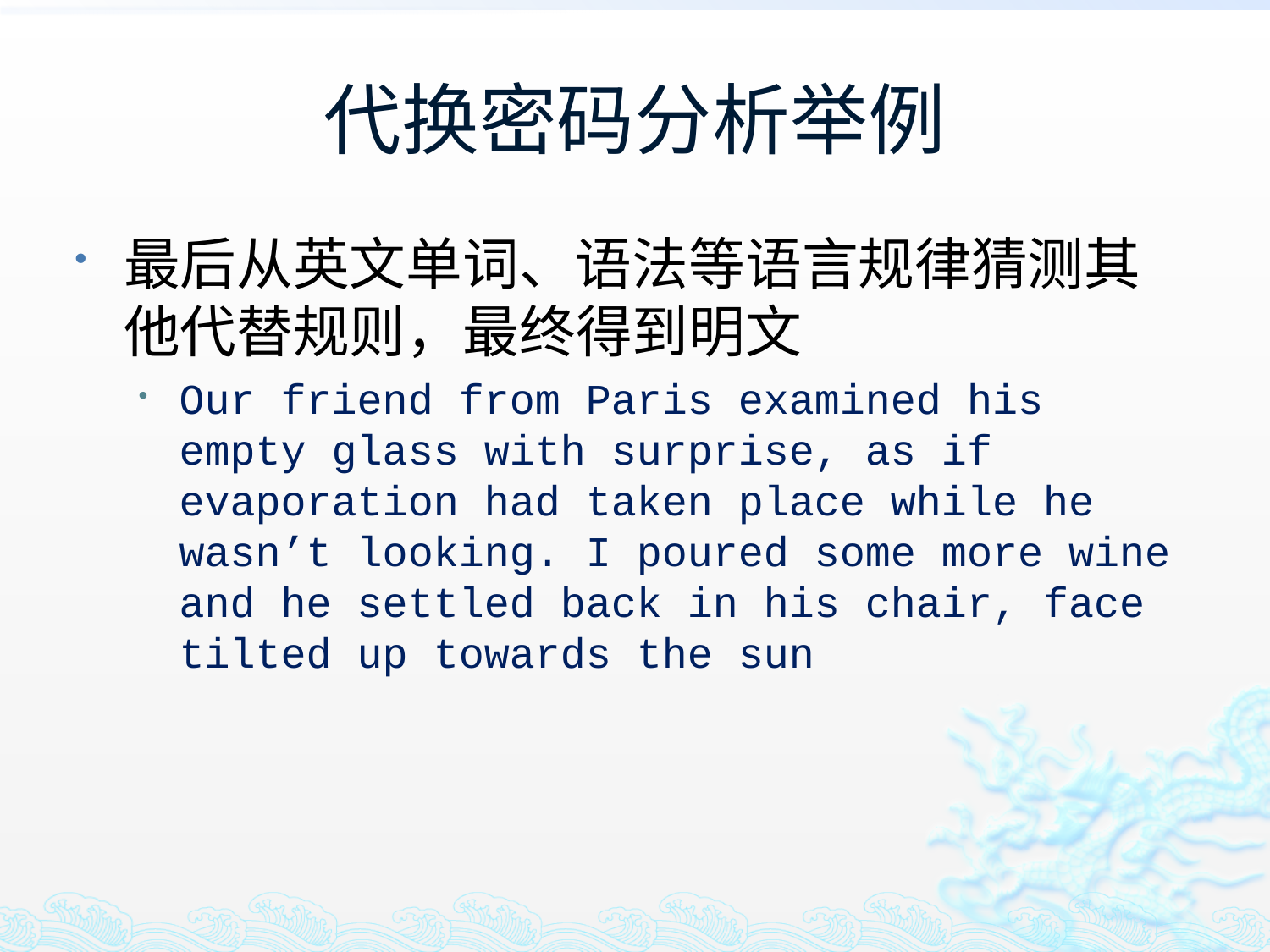

# 代换密码分析举例
最后从英文单词、语法等语言规律猜测其他代替规则，最终得到明文
Our friend from Paris examined his empty glass with surprise, as if evaporation had taken place while he wasn’t looking. I poured some more wine and he settled back in his chair, face tilted up towards the sun